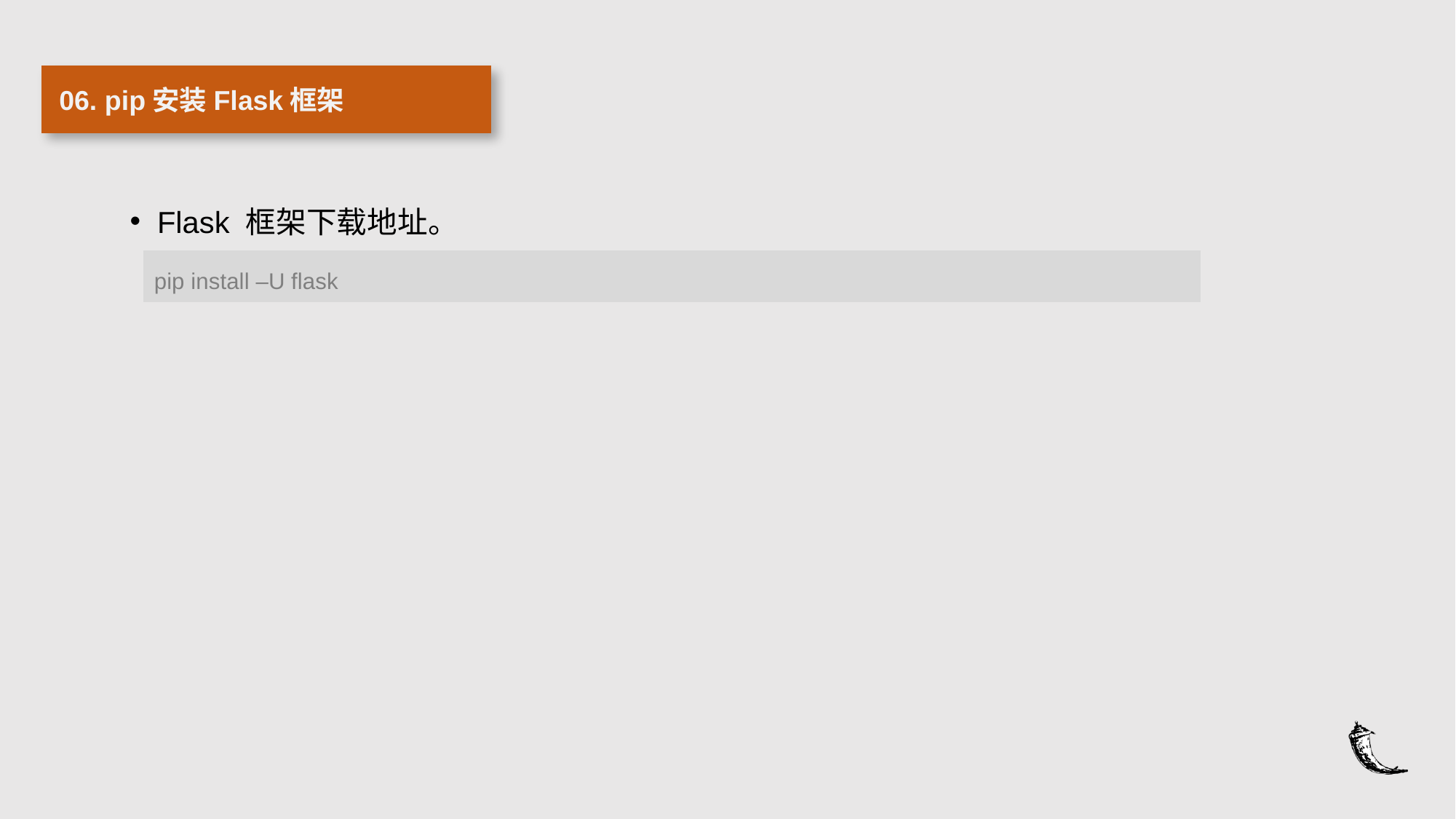

06. pip安装Flask框架
Flask 框架下载地址。
| pip install –U flask |
| --- |